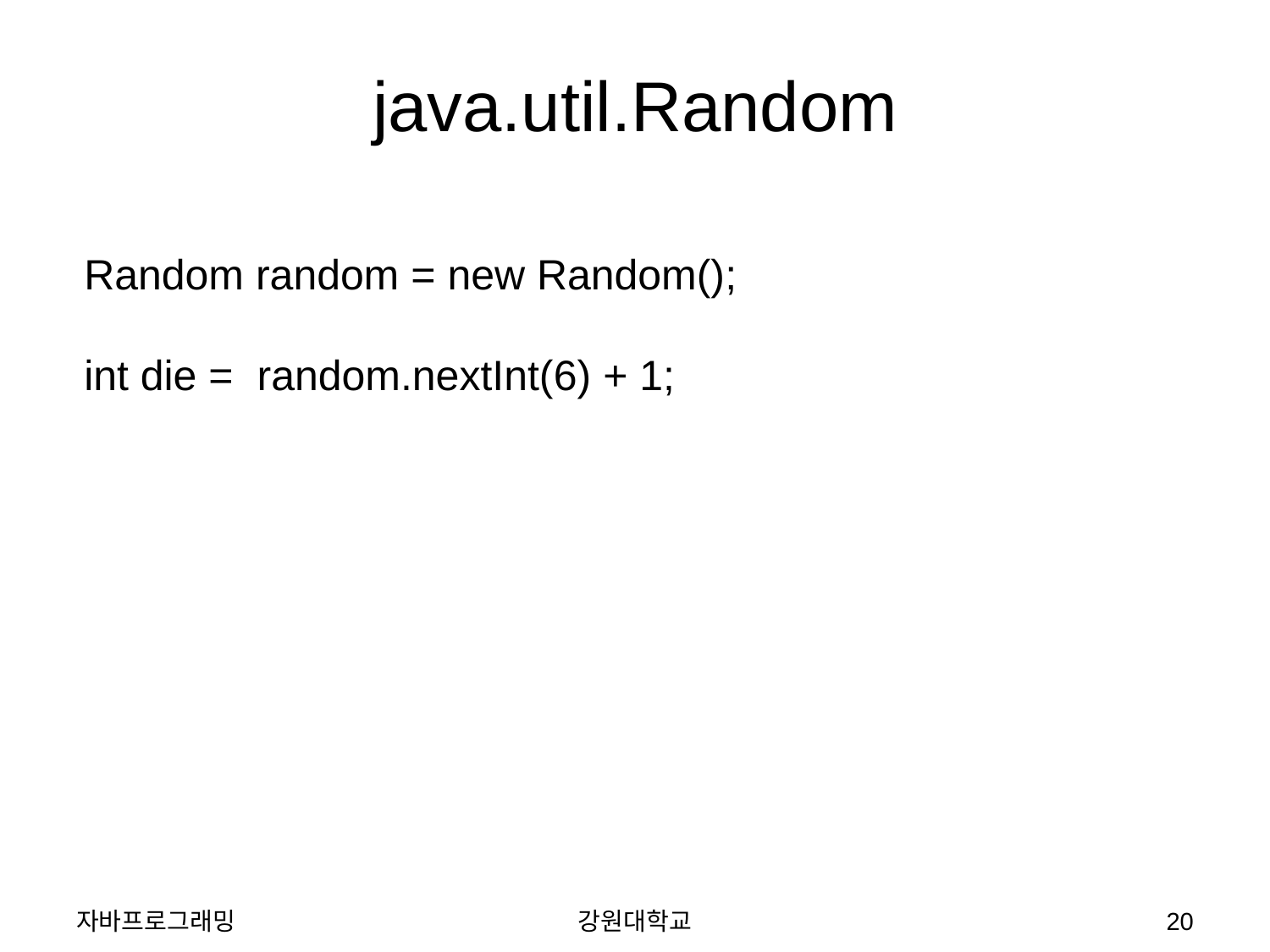

# java.util.Random

Random random = new Random();

int die =  random.nextInt(6) + 1;

자바프로그래밍
강원대학교
20